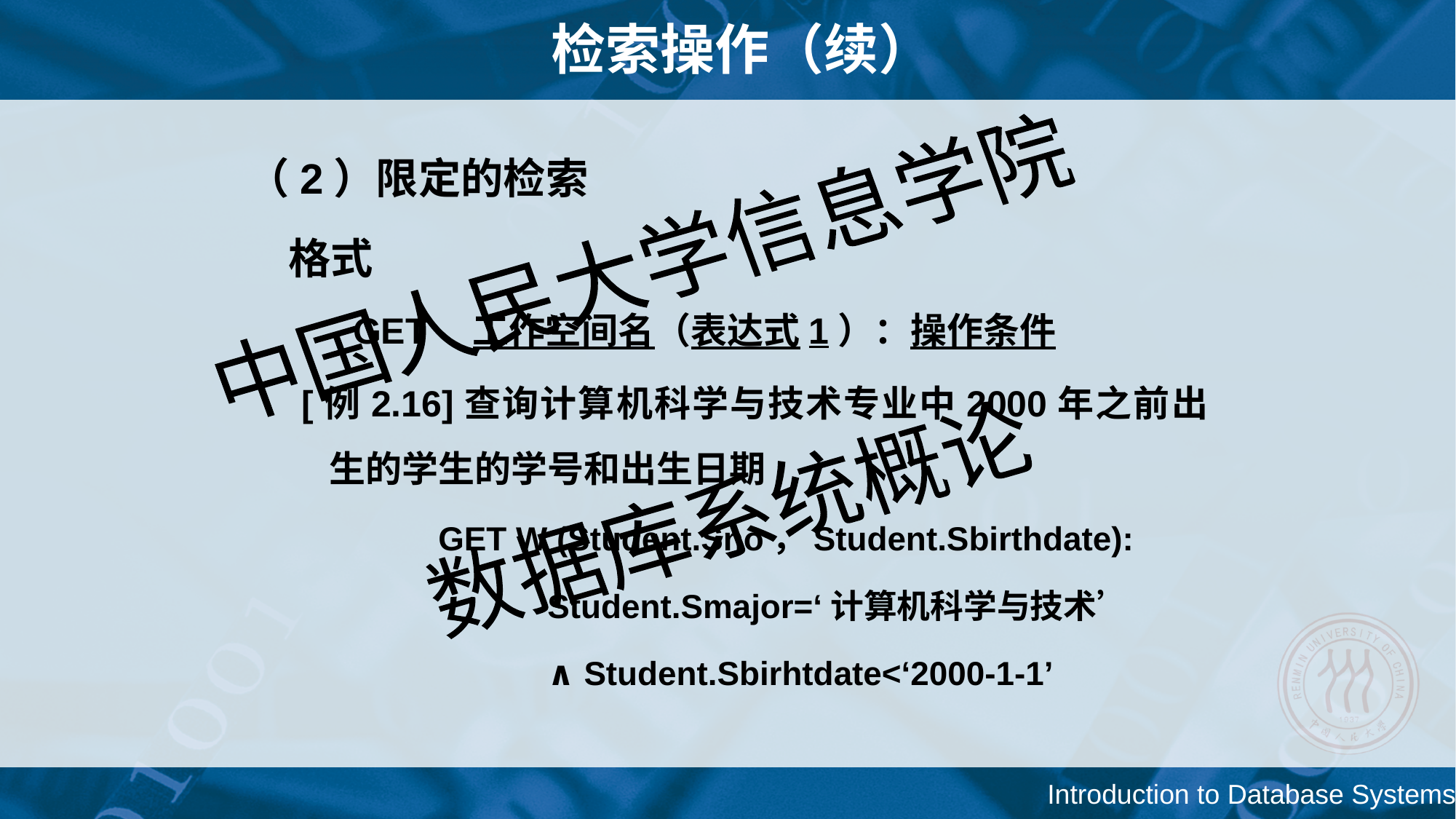

# 检索操作（续）
（2）限定的检索
	格式
     GET　工作空间名（表达式1）：操作条件
[例2.16]查询计算机科学与技术专业中2000年之前出生的学生的学号和出生日期
		GET W (Student.Sno，Student.Sbirthdate):
			Student.Smajor=‘计算机科学与技术’
			∧ Student.Sbirhtdate<‘2000-1-1’